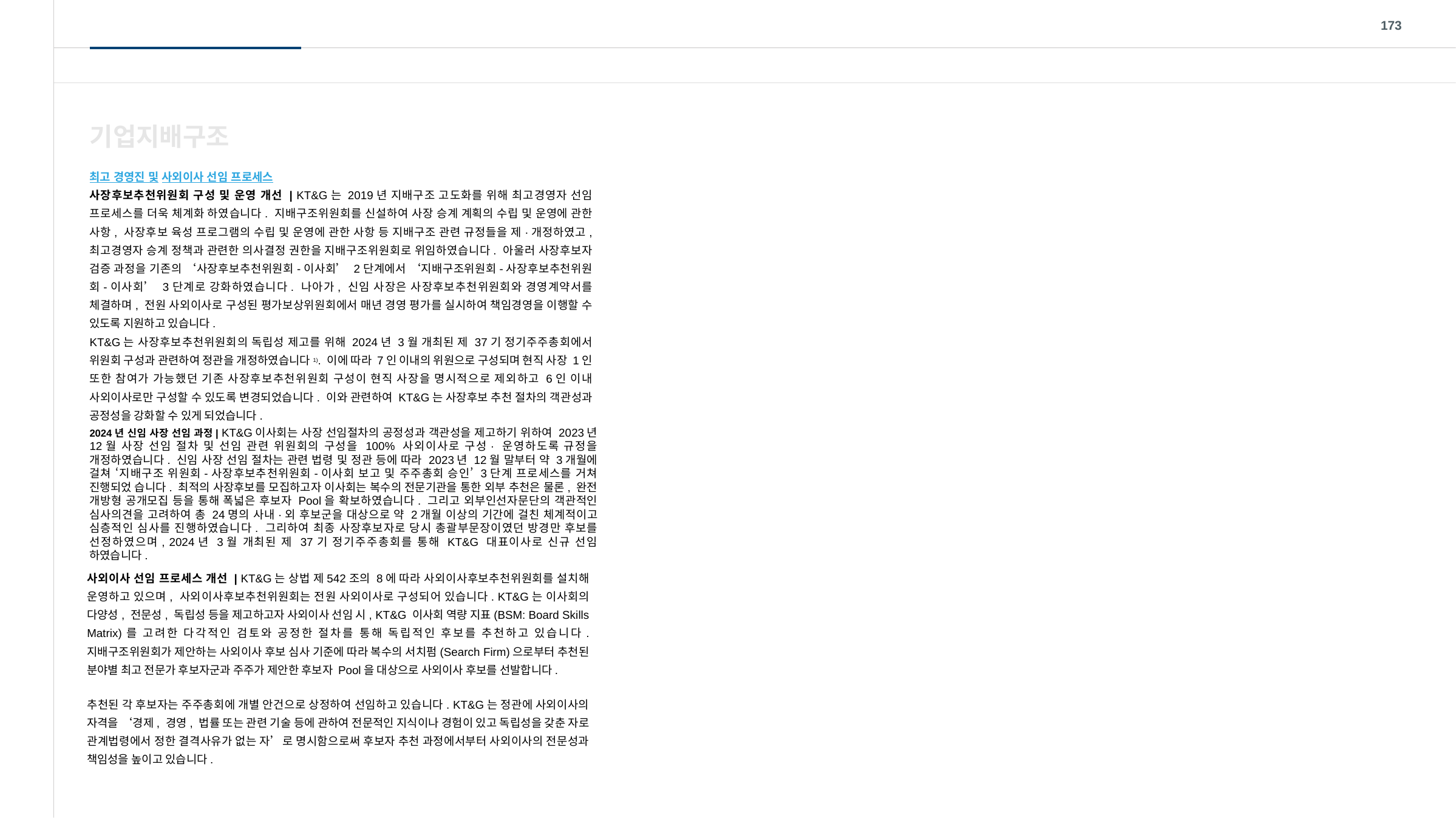

173
기업지배구조
최고 경영진 및 사외이사 선임 프로세스
사장후보추천위원회 구성 및 운영 개선 | KT&G는 2019년 지배구조 고도화를 위해 최고경영자 선임 프로세스를 더욱 체계화 하였습니다. 지배구조위원회를 신설하여 사장 승계 계획의 수립 및 운영에 관한 사항, 사장후보 육성 프로그램의 수립 및 운영에 관한 사항 등 지배구조 관련 규정들을 제·개정하였고, 최고경영자 승계 정책과 관련한 의사결정 권한을 지배구조위원회로 위임하였습니다. 아울러 사장후보자 검증 과정을 기존의 ‘사장후보추천위원회-이사회’ 2단계에서 ‘지배구조위원회-사장후보추천위원회-이사회’ 3단계로 강화하였습니다. 나아가, 신임 사장은 사장후보추천위원회와 경영계약서를 체결하며, 전원 사외이사로 구성된 평가보상위원회에서 매년 경영 평가를 실시하여 책임경영을 이행할 수 있도록 지원하고 있습니다.
KT&G는 사장후보추천위원회의 독립성 제고를 위해 2024년 3월 개최된 제 37기 정기주주총회에서 위원회 구성과 관련하여 정관을 개정하였습니다1). 이에 따라 7인 이내의 위원으로 구성되며 현직 사장 1인 또한 참여가 가능했던 기존 사장후보추천위원회 구성이 현직 사장을 명시적으로 제외하고 6인 이내 사외이사로만 구성할 수 있도록 변경되었습니다. 이와 관련하여 KT&G는 사장후보 추천 절차의 객관성과 공정성을 강화할 수 있게 되었습니다.
2024년 신임 사장 선임 과정| KT&G이사회는 사장 선임절차의 공정성과 객관성을 제고하기 위하여 2023년 12월 사장 선임 절차 및 선임 관련 위원회의 구성을 100% 사외이사로 구성· 운영하도록 규정을 개정하였습니다. 신임 사장 선임 절차는 관련 법령 및 정관 등에 따라 2023년 12월 말부터 약 3개월에 걸쳐 ‘지배구조 위원회-사장후보추천위원회-이사회 보고 및 주주총회 승인’ 3단계 프로세스를 거쳐 진행되었 습니다. 최적의 사장후보를 모집하고자 이사회는 복수의 전문기관을 통한 외부 추천은 물론, 완전 개방형 공개모집 등을 통해 폭넓은 후보자 Pool을 확보하였습니다. 그리고 외부인선자문단의 객관적인 심사의견을 고려하여 총 24명의 사내·외 후보군을 대상으로 약 2개월 이상의 기간에 걸친 체계적이고 심층적인 심사를 진행하였습니다. 그리하여 최종 사장후보자로 당시 총괄부문장이였던 방경만 후보를 선정하였으며, 2024년 3월 개최된 제 37기 정기주주총회를 통해 KT&G 대표이사로 신규 선임 하였습니다.

사외이사 선임 프로세스 개선 | KT&G는 상법 제542조의 8에 따라 사외이사후보추천위원회를 설치해 운영하고 있으며, 사외이사후보추천위원회는 전원 사외이사로 구성되어 있습니다. KT&G는 이사회의 다양성, 전문성, 독립성 등을 제고하고자 사외이사 선임 시, KT&G 이사회 역량 지표(BSM: Board Skills Matrix)를 고려한 다각적인 검토와 공정한 절차를 통해 독립적인 후보를 추천하고 있습니다. 지배구조위원회가 제안하는 사외이사 후보 심사 기준에 따라 복수의 서치펌(Search Firm)으로부터 추천된 분야별 최고 전문가 후보자군과 주주가 제안한 후보자 Pool을 대상으로 사외이사 후보를 선발합니다.
추천된 각 후보자는 주주총회에 개별 안건으로 상정하여 선임하고 있습니다. KT&G는 정관에 사외이사의 자격을 ‘경제, 경영, 법률 또는 관련 기술 등에 관하여 전문적인 지식이나 경험이 있고 독립성을 갖춘 자로 관계법령에서 정한 결격사유가 없는 자’로 명시함으로써 후보자 추천 과정에서부터 사외이사의 전문성과 책임성을 높이고 있습니다.